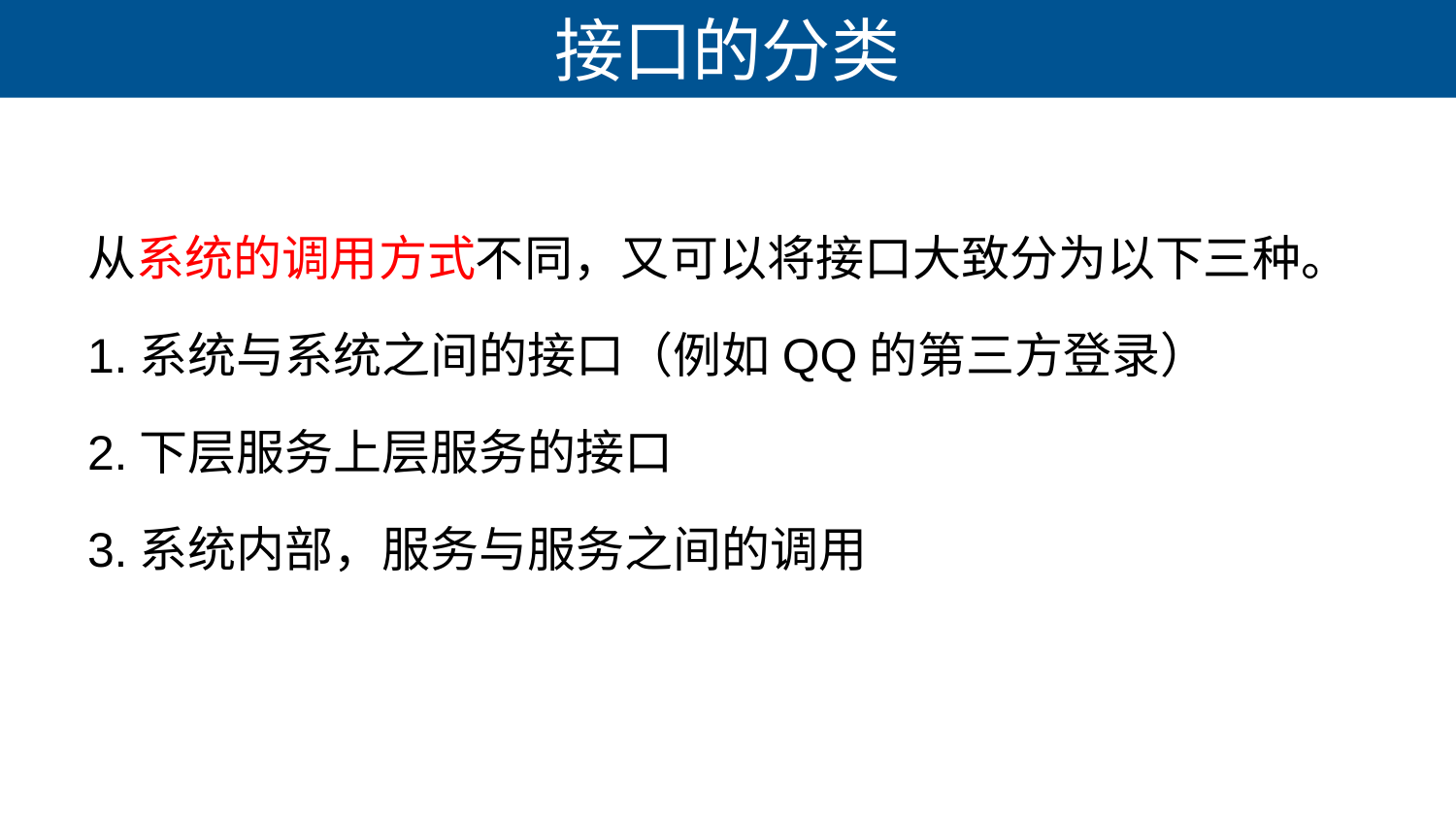

# 接口的分类
从系统的调用方式不同，又可以将接口大致分为以下三种。
1.系统与系统之间的接口（例如QQ的第三方登录）
2.下层服务上层服务的接口
3.系统内部，服务与服务之间的调用